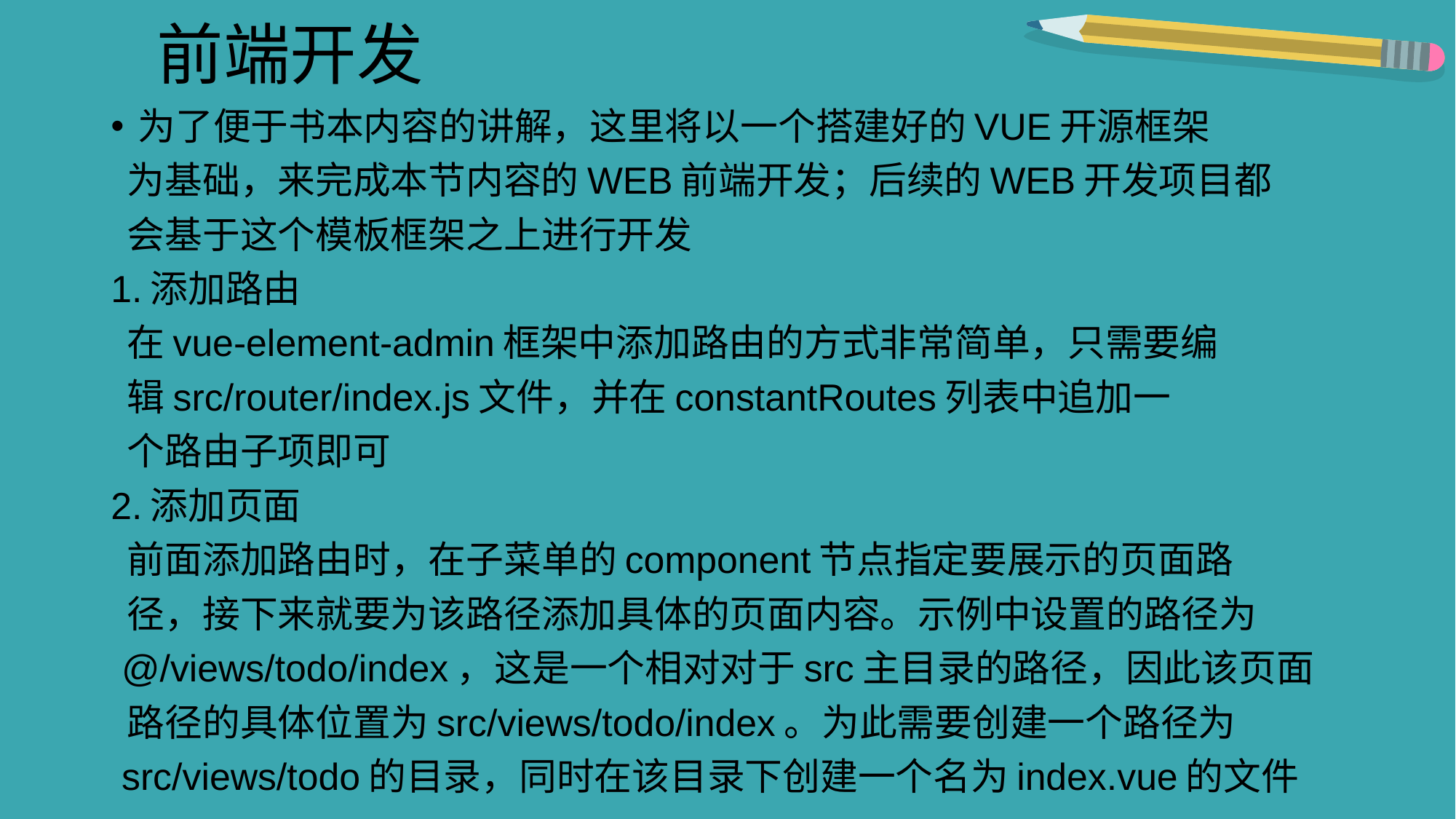

# 前端开发

为了便于书本内容的讲解，这里将以一个搭建好的VUE开源框架
 为基础，来完成本节内容的WEB前端开发；后续的WEB开发项目都
 会基于这个模板框架之上进行开发
1.添加路由
 在vue-element-admin框架中添加路由的方式非常简单，只需要编
 辑src/router/index.js文件，并在constantRoutes列表中追加一
 个路由子项即可
2.添加页面
 前面添加路由时，在子菜单的component节点指定要展示的页面路
 径，接下来就要为该路径添加具体的页面内容。示例中设置的路径为
 @/views/todo/index，这是一个相对对于src主目录的路径，因此该页面
 路径的具体位置为src/views/todo/index。为此需要创建一个路径为
 src/views/todo的目录，同时在该目录下创建一个名为index.vue的文件